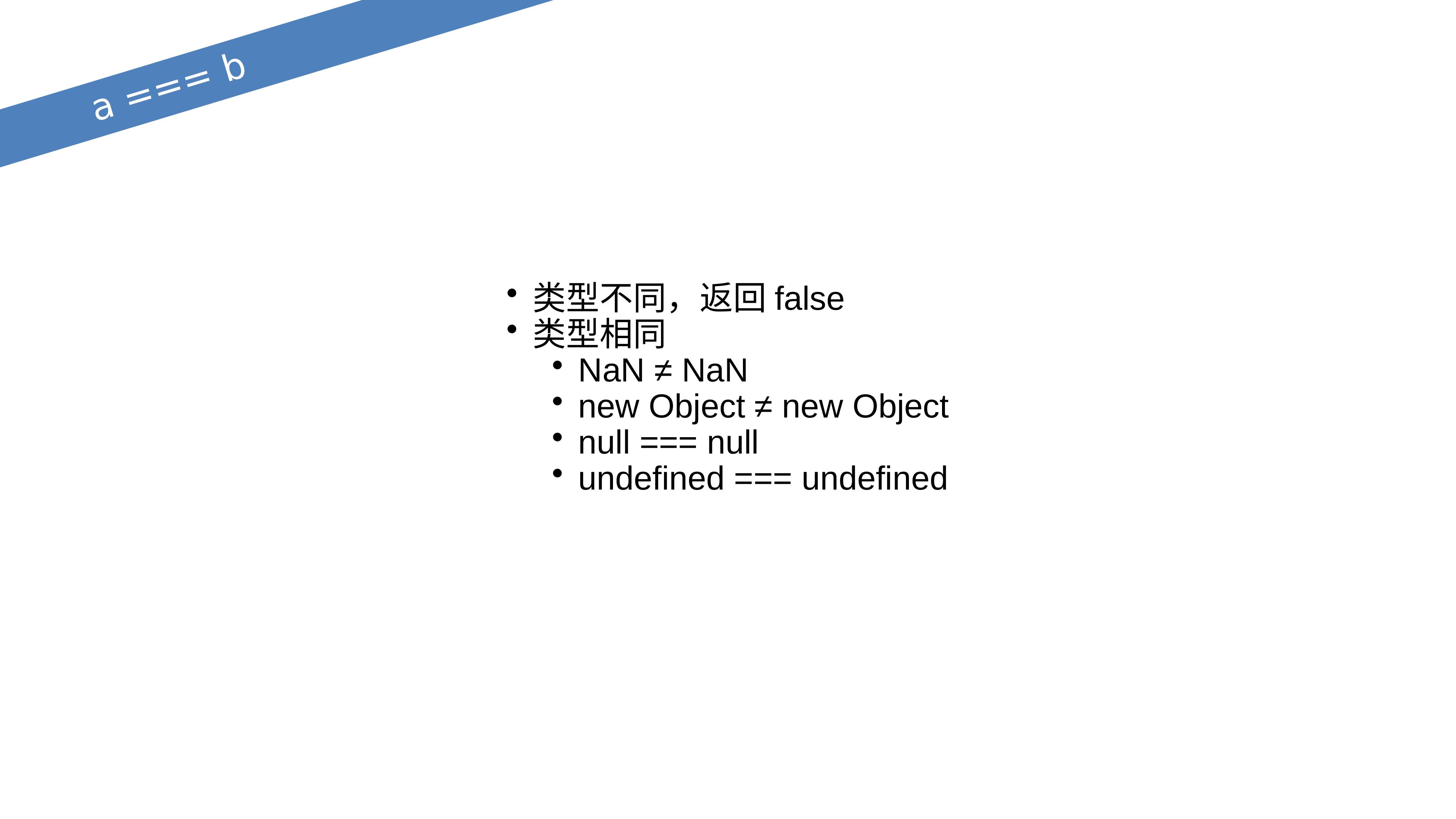

a === b
类型不同，返回false
类型相同
NaN ≠ NaN
new Object ≠ new Object
null === null
undefined === undefined